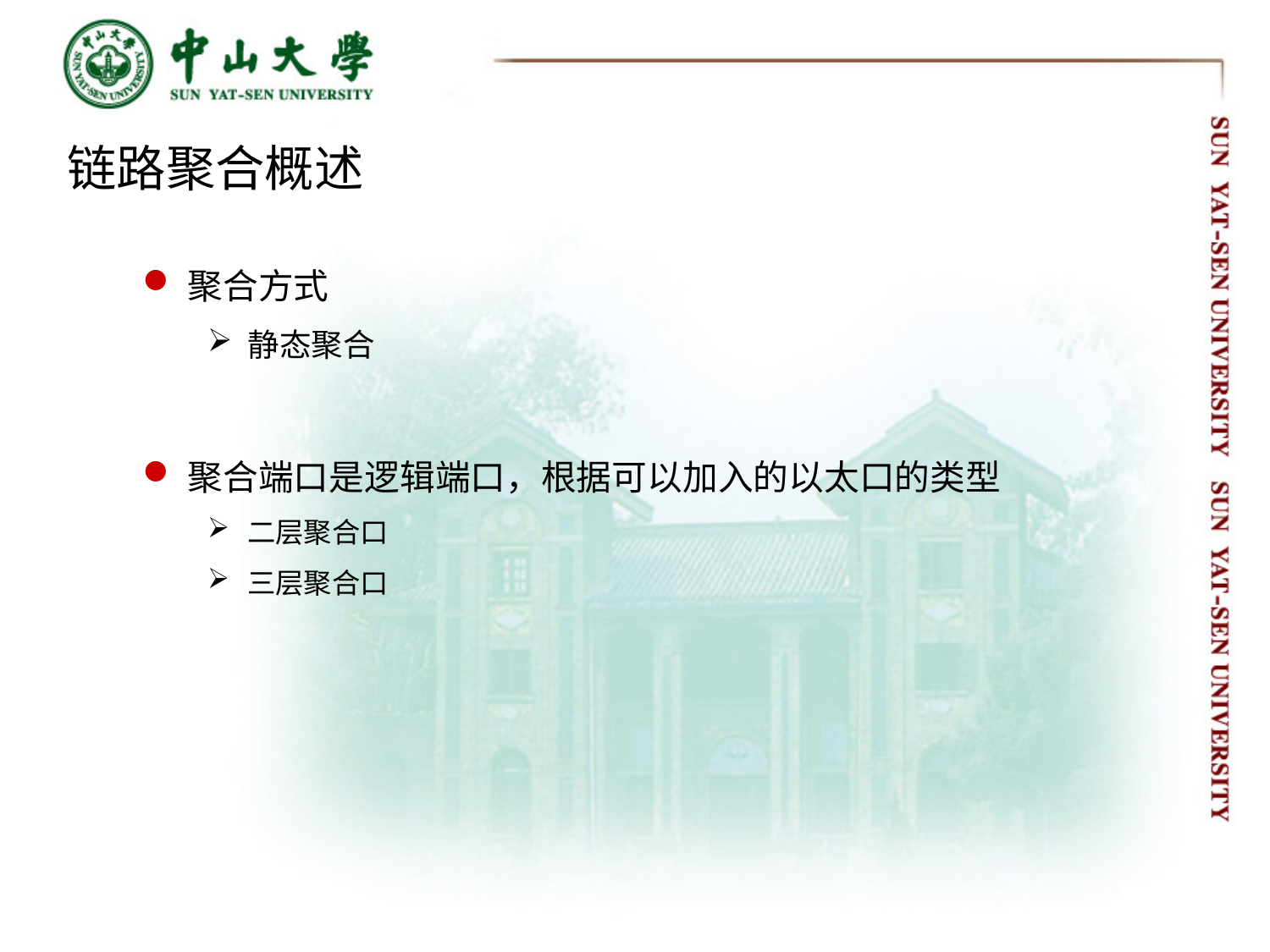

链路聚合概述
聚合方式
静态聚合

聚合端口是逻辑端口，根据可以加入的以太口的类型
二层聚合口
三层聚合口